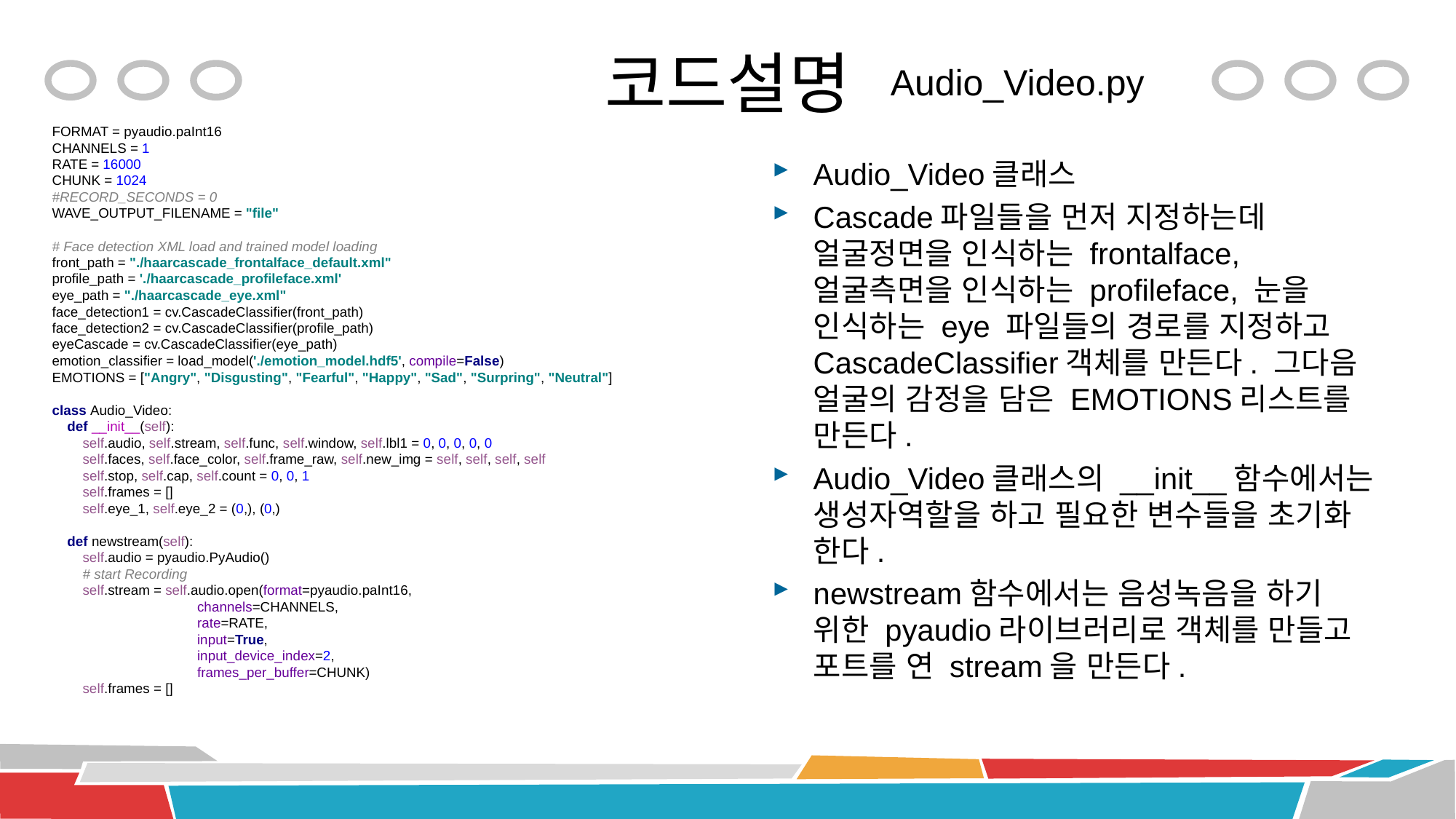

# 코드설명
Audio_Video.py
FORMAT = pyaudio.paInt16
CHANNELS = 1
RATE = 16000
CHUNK = 1024
#RECORD_SECONDS = 0
WAVE_OUTPUT_FILENAME = "file"
# Face detection XML load and trained model loading
front_path = "./haarcascade_frontalface_default.xml"
profile_path = './haarcascade_profileface.xml'
eye_path = "./haarcascade_eye.xml"
face_detection1 = cv.CascadeClassifier(front_path)
face_detection2 = cv.CascadeClassifier(profile_path)
eyeCascade = cv.CascadeClassifier(eye_path)
emotion_classifier = load_model('./emotion_model.hdf5', compile=False)
EMOTIONS = ["Angry", "Disgusting", "Fearful", "Happy", "Sad", "Surpring", "Neutral"]
class Audio_Video:
    def __init__(self):
        self.audio, self.stream, self.func, self.window, self.lbl1 = 0, 0, 0, 0, 0
        self.faces, self.face_color, self.frame_raw, self.new_img = self, self, self, self
        self.stop, self.cap, self.count = 0, 0, 1
        self.frames = []
        self.eye_1, self.eye_2 = (0,), (0,)
    def newstream(self):
        self.audio = pyaudio.PyAudio()
        # start Recording
        self.stream = self.audio.open(format=pyaudio.paInt16,
                                      channels=CHANNELS,
                                      rate=RATE,
                                      input=True,
                                      input_device_index=2,
                                      frames_per_buffer=CHUNK)
        self.frames = []
Audio_Video클래스
Cascade파일들을 먼저 지정하는데 얼굴정면을 인식하는 frontalface, 얼굴측면을 인식하는 profileface, 눈을 인식하는 eye 파일들의 경로를 지정하고 CascadeClassifier객체를 만든다. 그다음 얼굴의 감정을 담은 EMOTIONS리스트를 만든다.
Audio_Video클래스의 __init__함수에서는 생성자역할을 하고 필요한 변수들을 초기화 한다.
newstream함수에서는 음성녹음을 하기 위한 pyaudio라이브러리로 객체를 만들고 포트를 연 stream을 만든다.